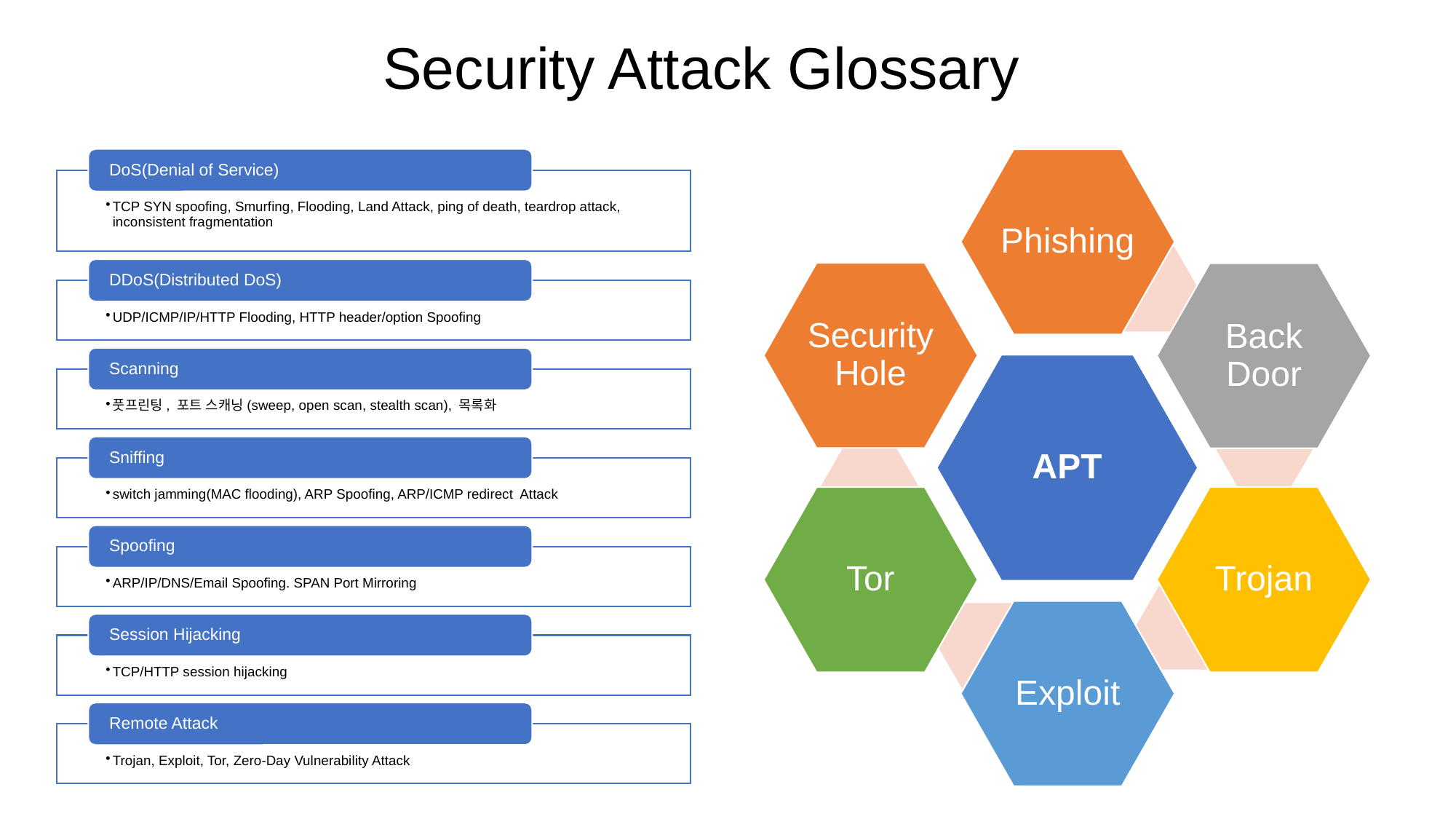

# Security Attack Glossary
TCP SYN spoofing, Smurfing, Flooding, Land Attack, ping of death, teardrop attack, inconsistent fragmentation
DoS(Denial of Service)
UDP/ICMP/IP/HTTP Flooding, HTTP header/option Spoofing
DDoS(Distributed DoS)
풋프린팅, 포트 스캐닝(sweep, open scan, stealth scan), 목록화
Scanning
switch jamming(MAC flooding), ARP Spoofing, ARP/ICMP redirect  Attack
Sniffing
ARP/IP/DNS/Email Spoofing. SPAN Port Mirroring
Spoofing
TCP/HTTP session hijacking
Session Hijacking
Trojan, Exploit, Tor, Zero-Day Vulnerability Attack
Remote Attack
APT
Phishing
Back Door
Trojan
Exploit
Tor
Security Hole